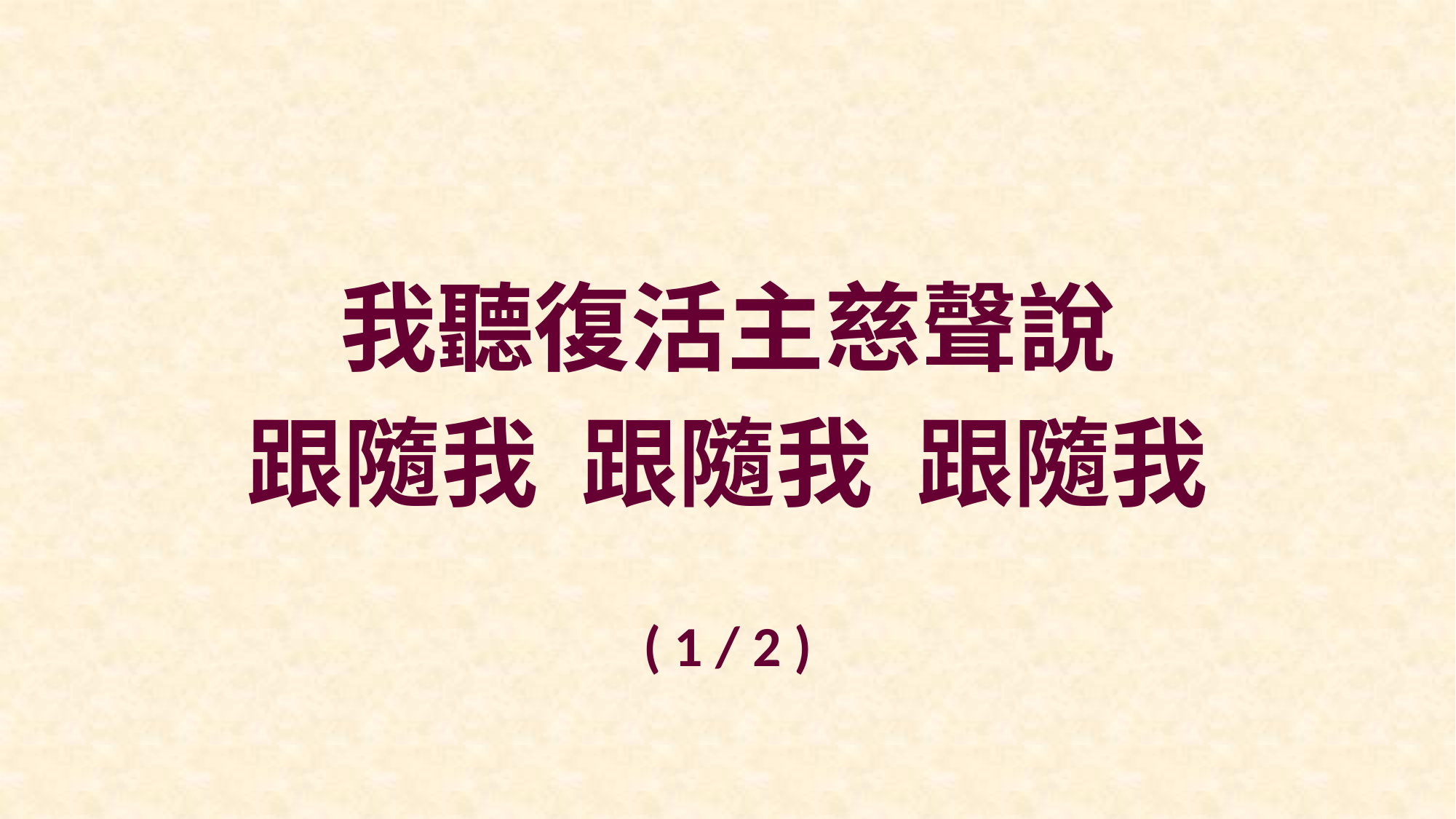

我聽復活主慈聲說
跟隨我  跟隨我  跟隨我
( 1 / 2 )